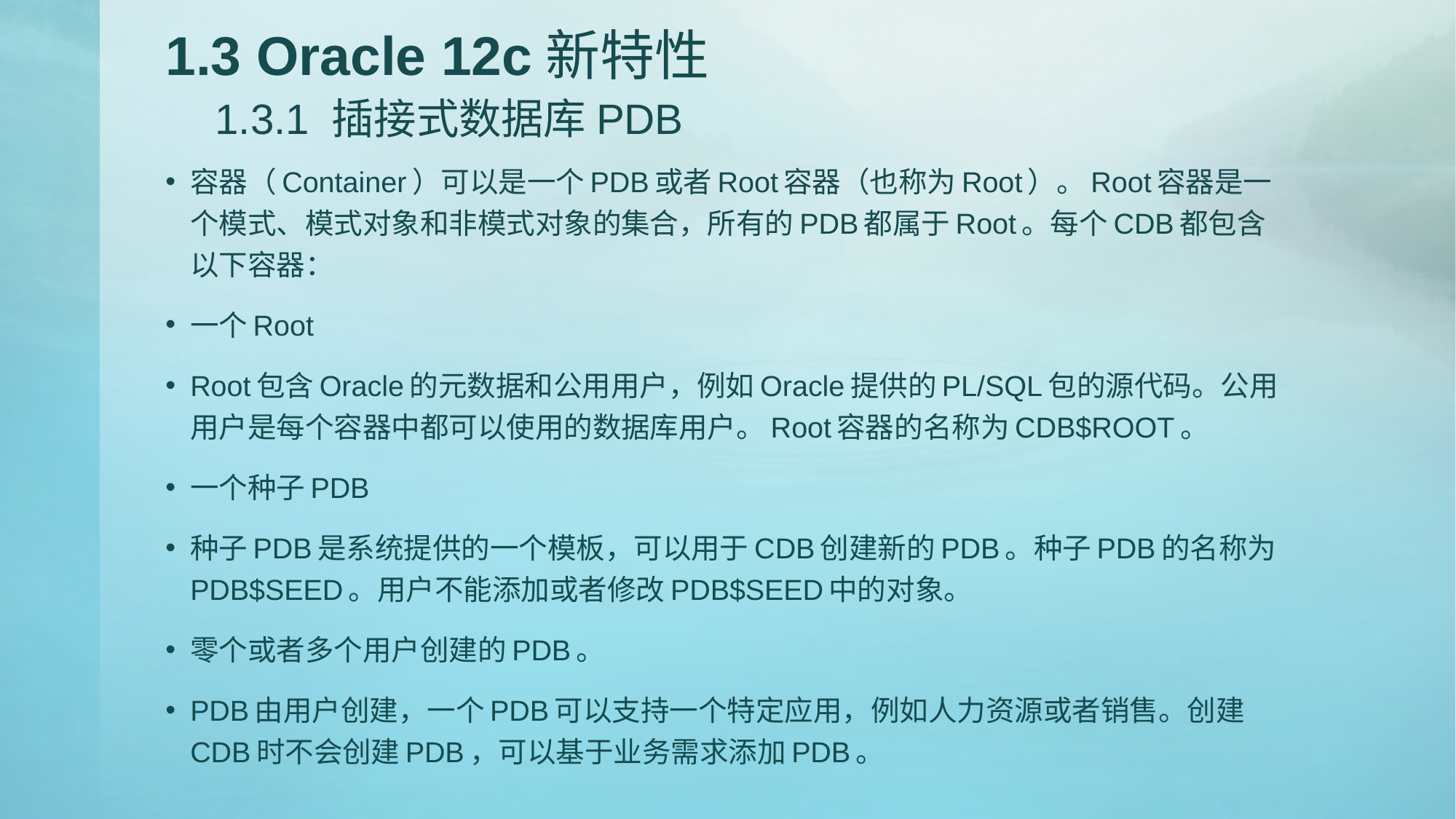

# 1.3 Oracle 12c新特性 1.3.1 插接式数据库PDB
容器（Container）可以是一个PDB或者Root容器（也称为Root）。Root容器是一个模式、模式对象和非模式对象的集合，所有的PDB都属于Root。每个CDB都包含以下容器：
一个Root
Root包含Oracle的元数据和公用用户，例如Oracle提供的PL/SQL包的源代码。公用用户是每个容器中都可以使用的数据库用户。Root容器的名称为CDB$ROOT。
一个种子PDB
种子PDB是系统提供的一个模板，可以用于CDB创建新的PDB。种子PDB的名称为PDB$SEED。用户不能添加或者修改PDB$SEED中的对象。
零个或者多个用户创建的PDB。
PDB由用户创建，一个PDB可以支持一个特定应用，例如人力资源或者销售。创建CDB时不会创建PDB，可以基于业务需求添加PDB。